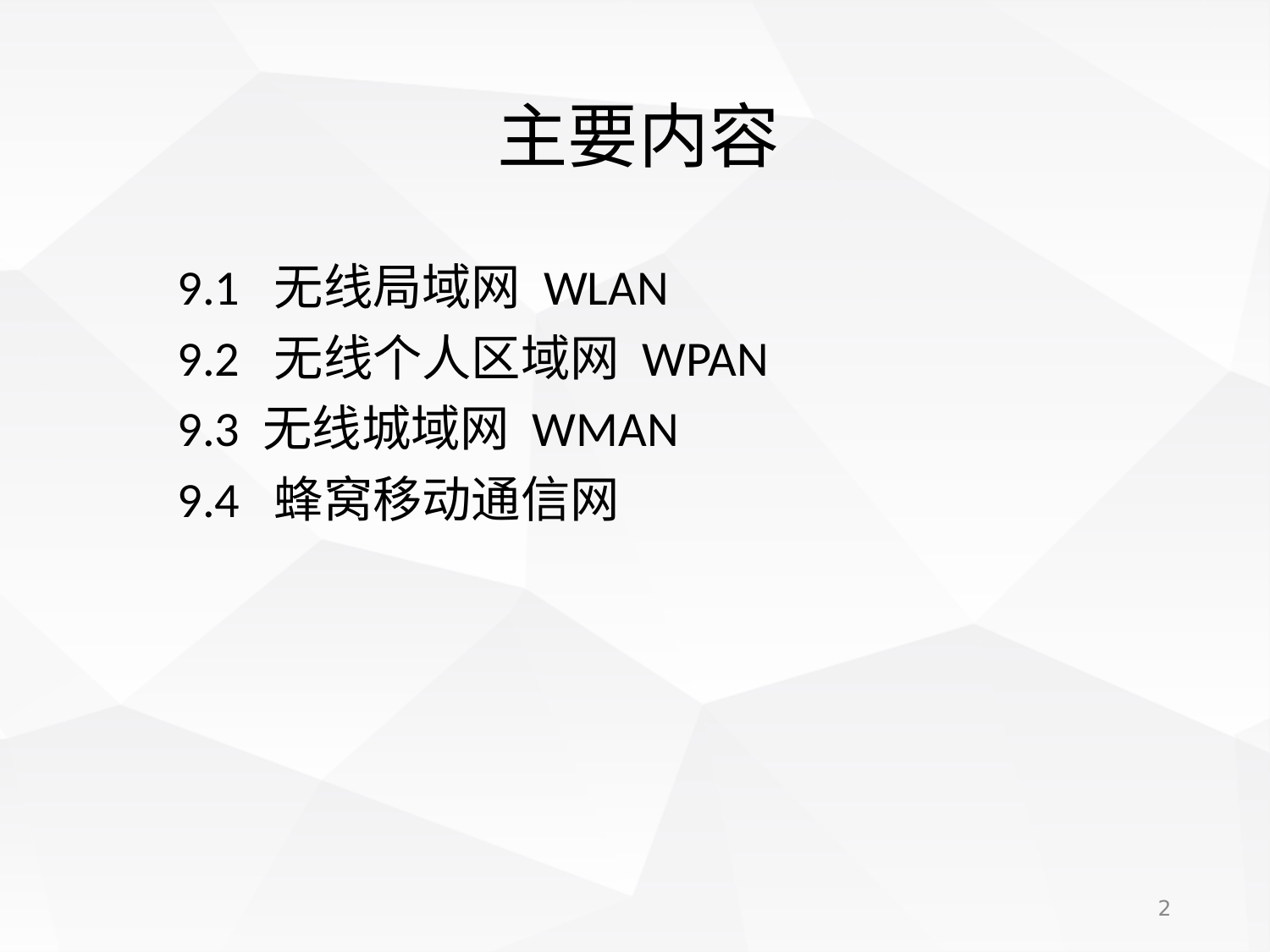

# 主要内容
9.1  无线局域网 WLAN
9.2  无线个人区域网 WPAN
9.3 无线城域网 WMAN
9.4  蜂窝移动通信网

2